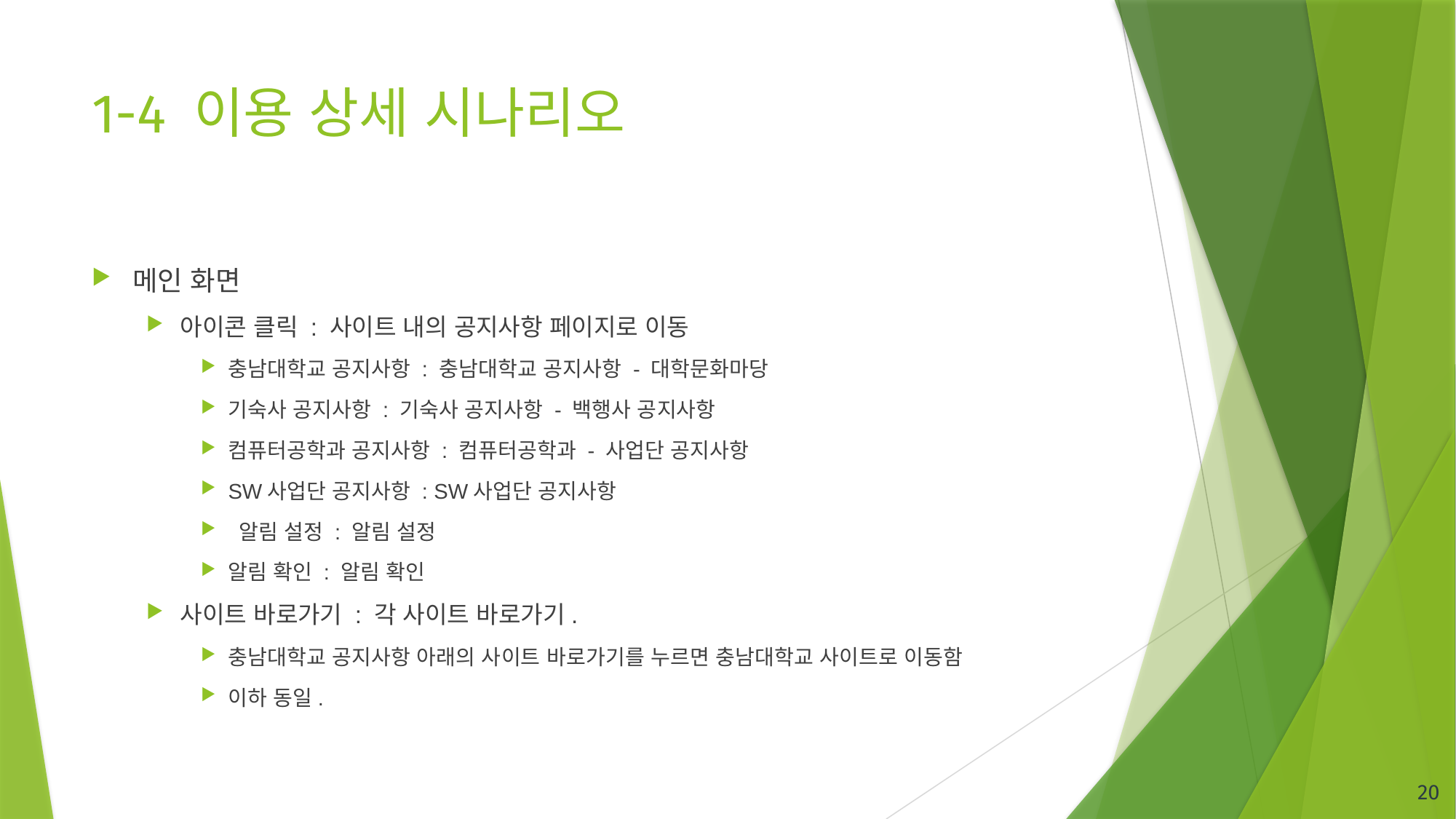

# 1-4 이용 상세 시나리오
메인 화면
아이콘 클릭 : 사이트 내의 공지사항 페이지로 이동
충남대학교 공지사항 : 충남대학교 공지사항 - 대학문화마당
기숙사 공지사항 : 기숙사 공지사항 - 백행사 공지사항
컴퓨터공학과 공지사항 : 컴퓨터공학과 - 사업단 공지사항
SW사업단 공지사항 : SW사업단 공지사항
 알림 설정 : 알림 설정
알림 확인 : 알림 확인
사이트 바로가기 : 각 사이트 바로가기.
충남대학교 공지사항 아래의 사이트 바로가기를 누르면 충남대학교 사이트로 이동함
이하 동일.

20